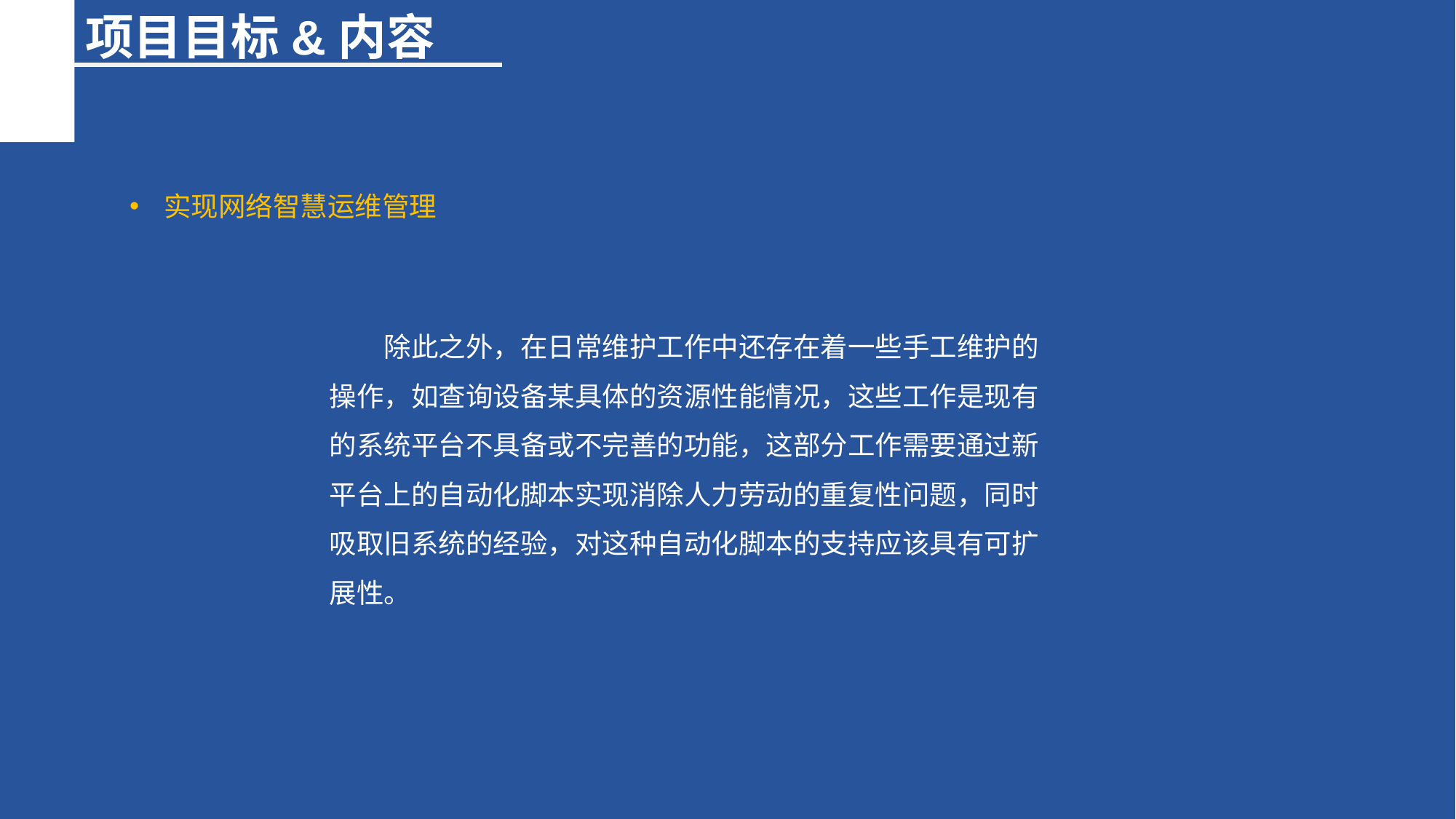

项目目标&内容
实现网络智慧运维管理
除此之外，在日常维护工作中还存在着一些手工维护的操作，如查询设备某具体的资源性能情况，这些工作是现有的系统平台不具备或不完善的功能，这部分工作需要通过新平台上的自动化脚本实现消除人力劳动的重复性问题，同时吸取旧系统的经验，对这种自动化脚本的支持应该具有可扩展性。